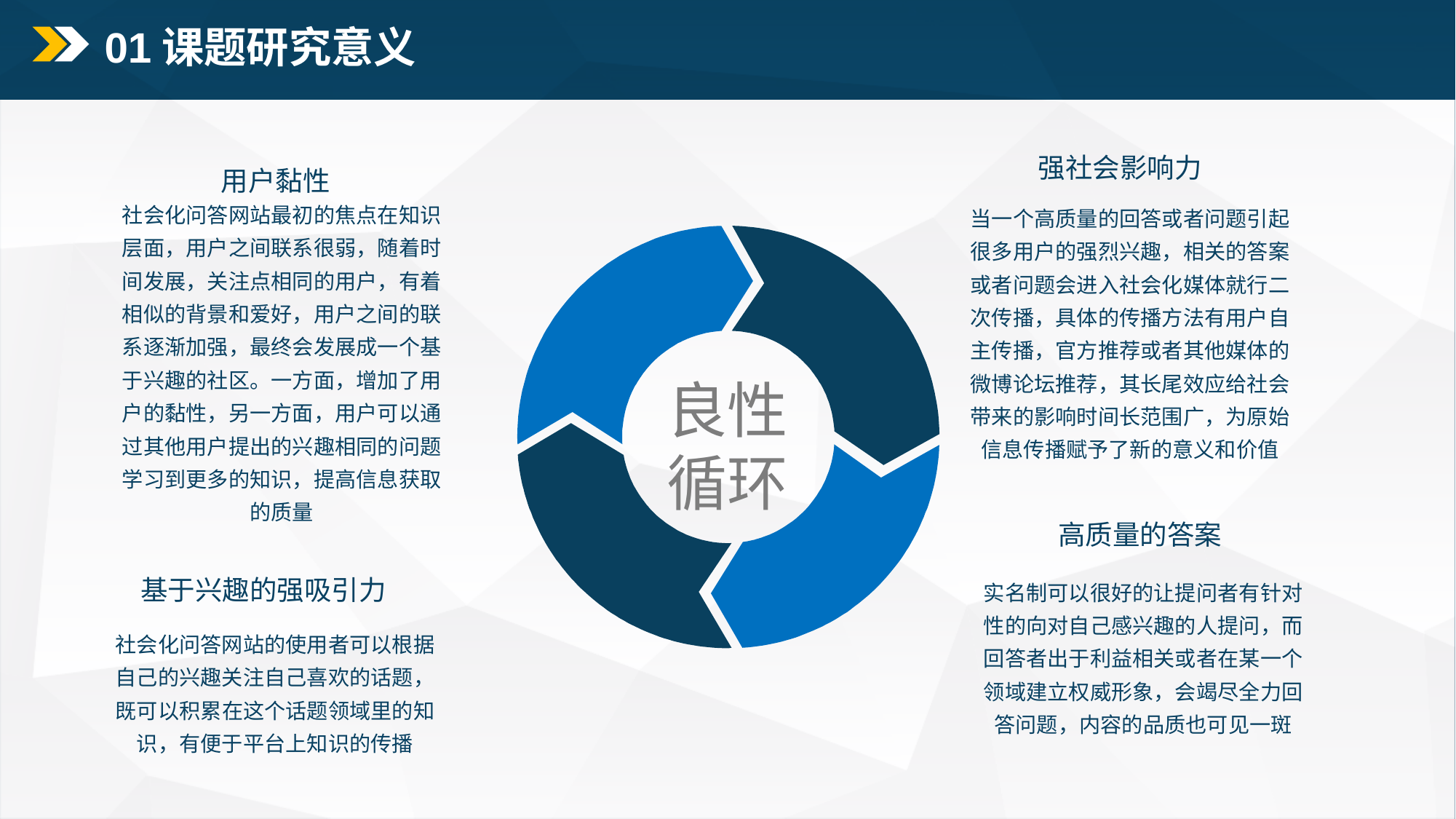

01课题研究意义

强社会影响力
用户黏性

当一个高质量的回答或者问题引起很多用户的强烈兴趣，相关的答案或者问题会进入社会化媒体就行二次传播，具体的传播方法有用户自主传播，官方推荐或者其他媒体的微博论坛推荐，其长尾效应给社会带来的影响时间长范围广，为原始信息传播赋予了新的意义和价值
社会化问答网站最初的焦点在知识层面，用户之间联系很弱，随着时间发展，关注点相同的用户，有着相似的背景和爱好，用户之间的联系逐渐加强，最终会发展成一个基于兴趣的社区。一方面，增加了用户的黏性，另一方面，用户可以通过其他用户提出的兴趣相同的问题学习到更多的知识，提高信息获取的质量
良性循环

高质量的答案
基于兴趣的强吸引力
实名制可以很好的让提问者有针对性的向对自己感兴趣的人提问，而回答者出于利益相关或者在某一个领域建立权威形象，会竭尽全力回答问题，内容的品质也可见一斑
社会化问答网站的使用者可以根据自己的兴趣关注自己喜欢的话题，既可以积累在这个话题领域里的知识，有便于平台上知识的传播